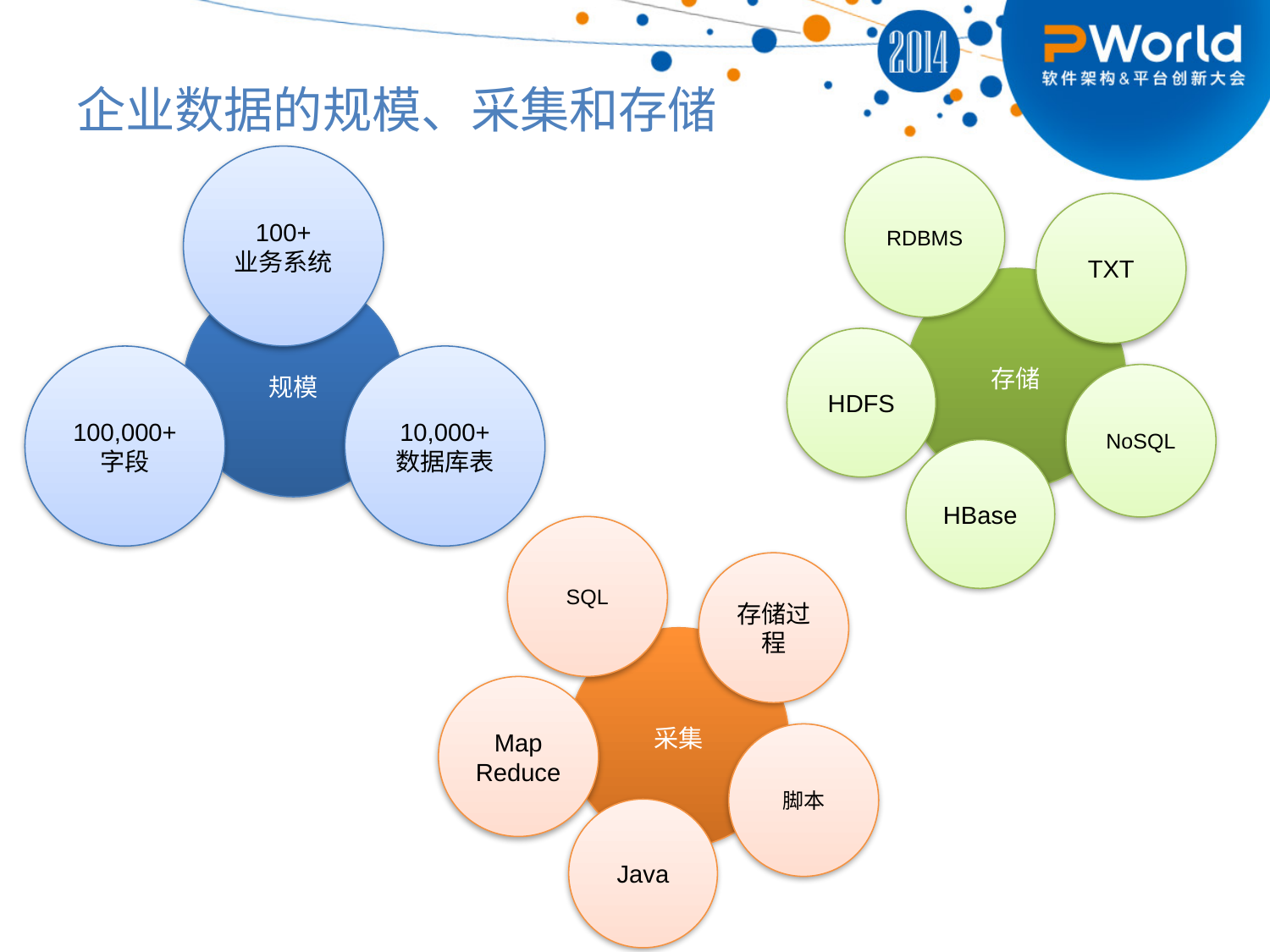

# 企业数据的规模、采集和存储
100+
业务系统
RDBMS
TXT
存储
规模
HDFS
10,000+
数据库表
100,000+
字段
NoSQL
HBase
SQL
存储过程
采集
Map Reduce
脚本
Java